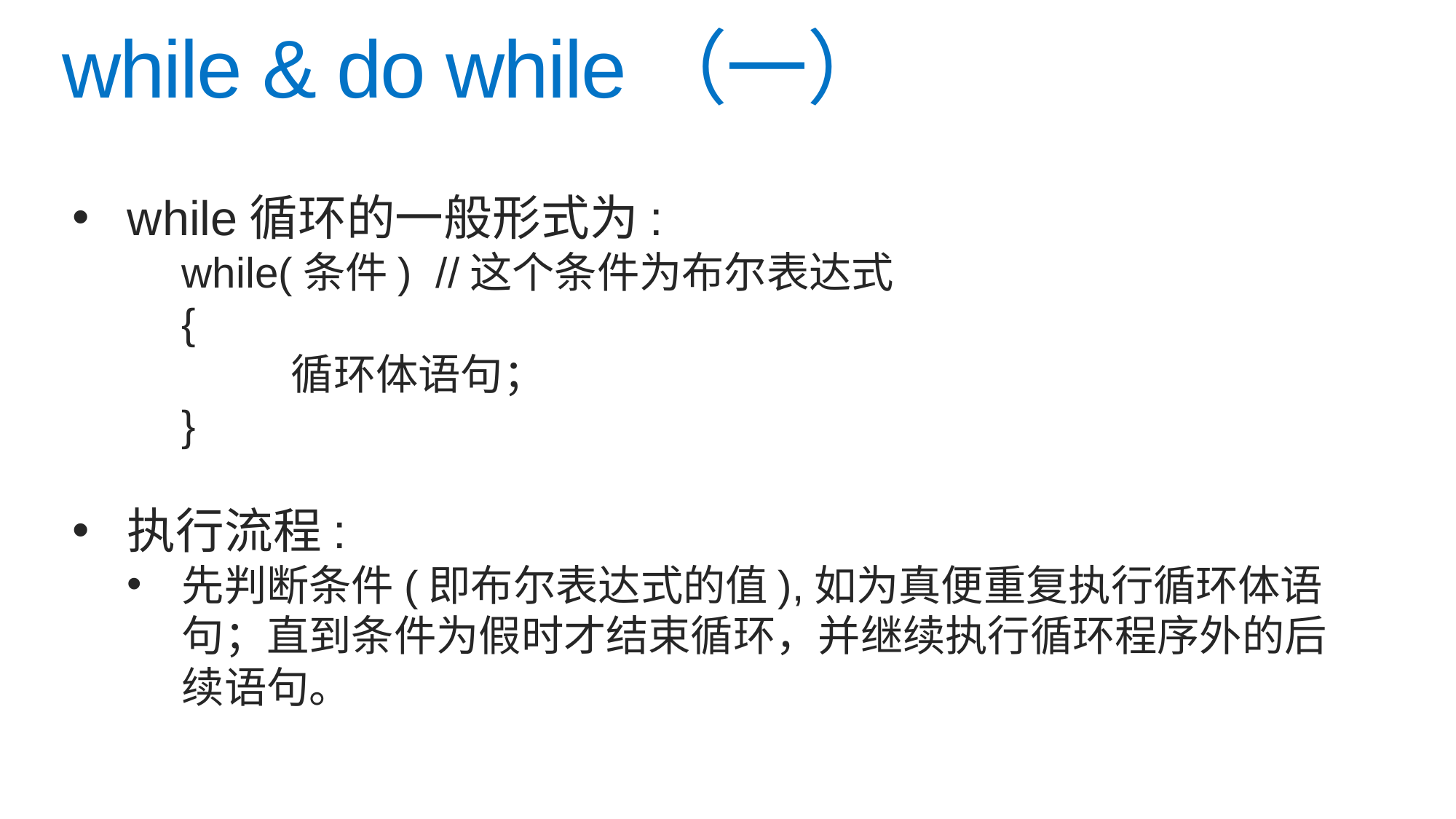

# while & do while（一）
while循环的一般形式为:
	while(条件)  //这个条件为布尔表达式
	{
		循环体语句；
	}

执行流程:
先判断条件(即布尔表达式的值),如为真便重复执行循环体语句；直到条件为假时才结束循环，并继续执行循环程序外的后续语句。